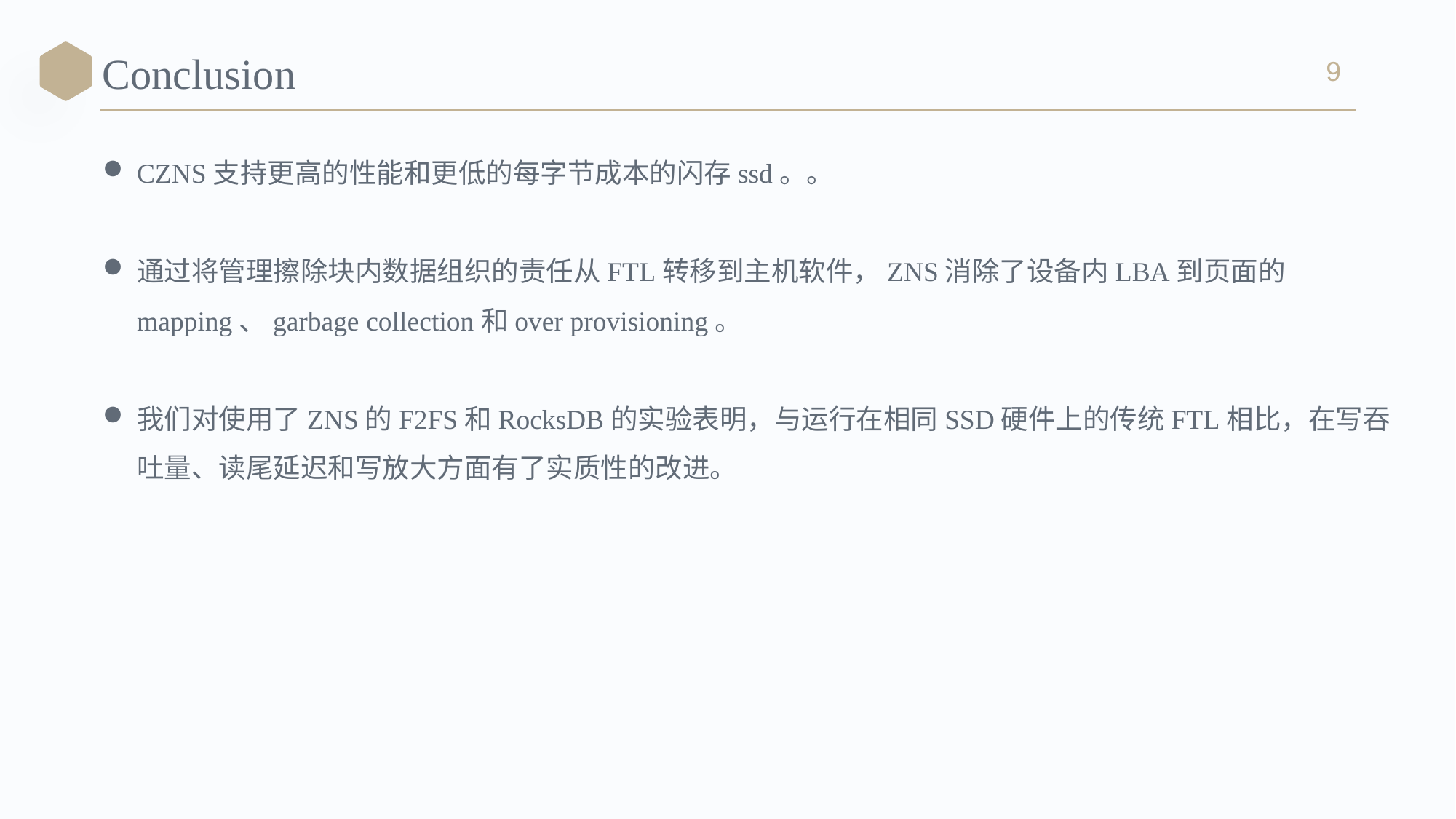

Conclusion

CZNS支持更高的性能和更低的每字节成本的闪存ssd。。

通过将管理擦除块内数据组织的责任从FTL转移到主机软件，ZNS消除了设备内LBA到页面的mapping、garbage collection和over provisioning。

我们对使用了ZNS的F2FS和RocksDB的实验表明，与运行在相同SSD硬件上的传统FTL相比，在写吞吐量、读尾延迟和写放大方面有了实质性的改进。